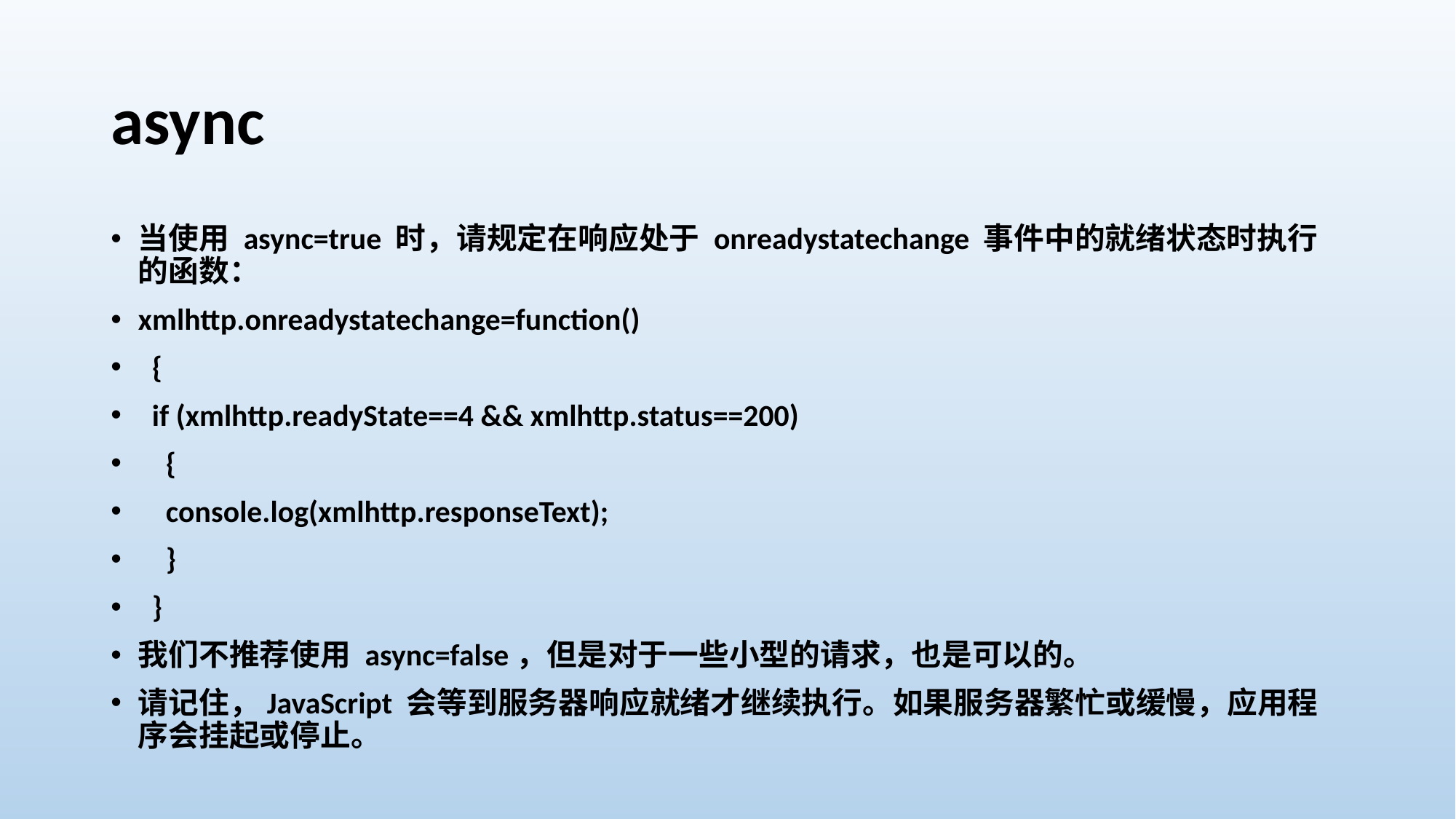

# async
当使用 async=true 时，请规定在响应处于 onreadystatechange 事件中的就绪状态时执行的函数：
xmlhttp.onreadystatechange=function()
  {
  if (xmlhttp.readyState==4 && xmlhttp.status==200)
    {
    console.log(xmlhttp.responseText);
    }
  }
我们不推荐使用 async=false，但是对于一些小型的请求，也是可以的。
请记住，JavaScript 会等到服务器响应就绪才继续执行。如果服务器繁忙或缓慢，应用程序会挂起或停止。